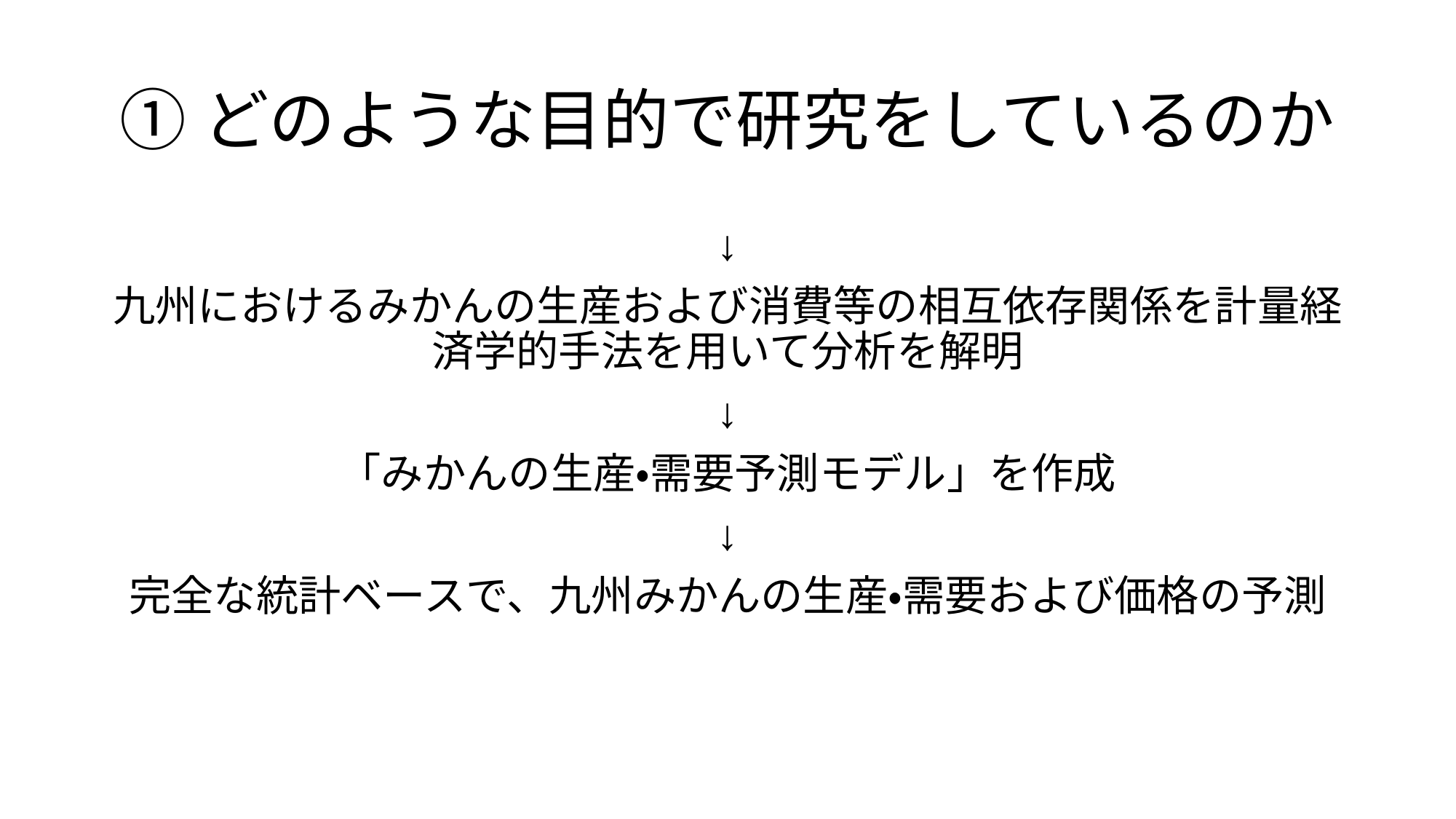

# ①どのような⽬的で研究をしているのか
↓
九州におけるみかんの生産および消費等の相互依存関係を計量経済学的手法を用いて分析を解明
↓
「みかんの生産・需要予測モデル」を作成
↓
完全な統計ベースで、九州みかんの生産・需要および価格の予測